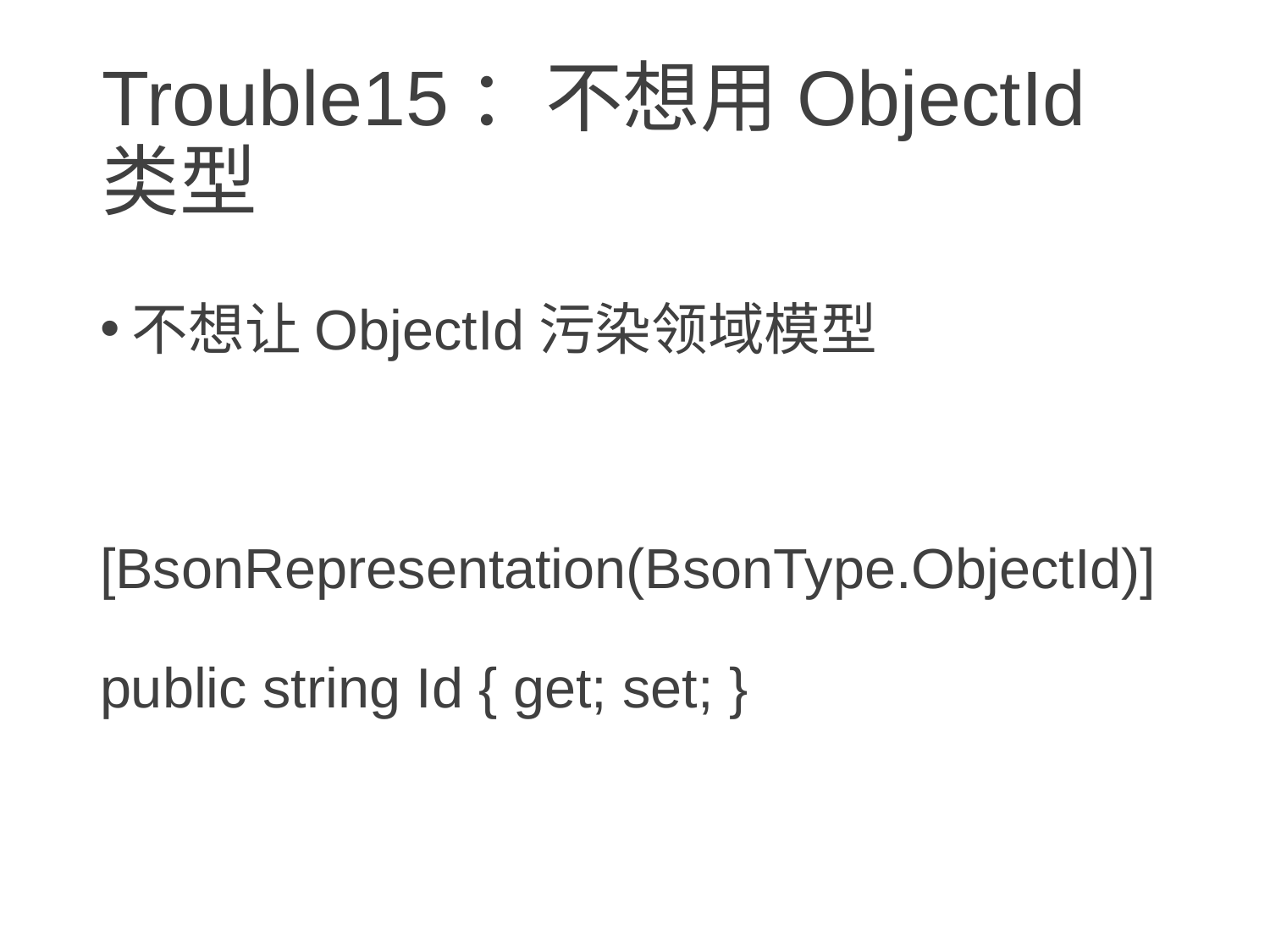

# Trouble15：不想用ObjectId类型
不想让ObjectId污染领域模型

[BsonRepresentation(BsonType.ObjectId)]
public string Id { get; set; }